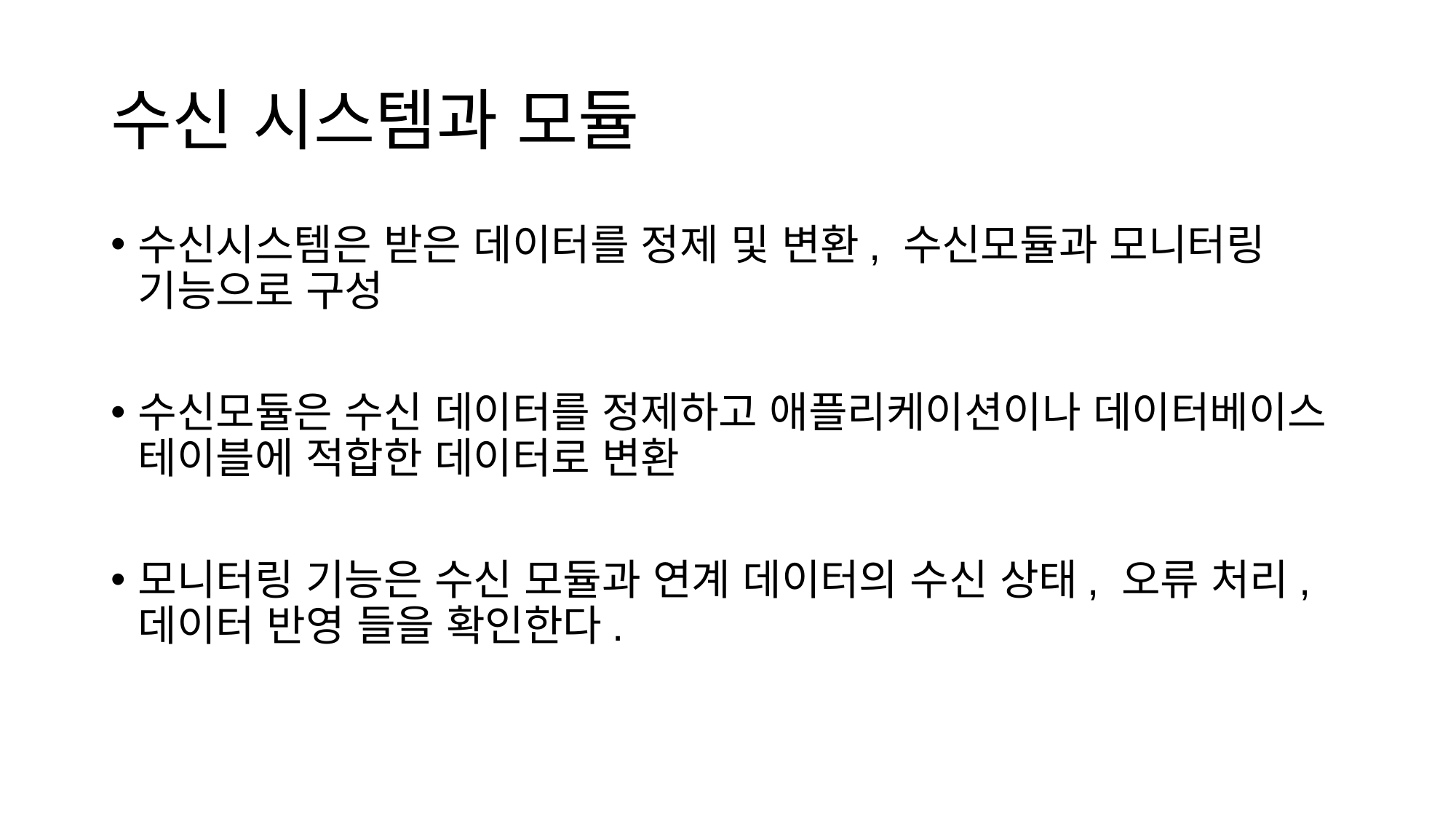

# 수신 시스템과 모듈
수신시스템은 받은 데이터를 정제 및 변환, 수신모듈과 모니터링 기능으로 구성

수신모듈은 수신 데이터를 정제하고 애플리케이션이나 데이터베이스 테이블에 적합한 데이터로 변환

모니터링 기능은 수신 모듈과 연계 데이터의 수신 상태, 오류 처리, 데이터 반영 들을 확인한다.